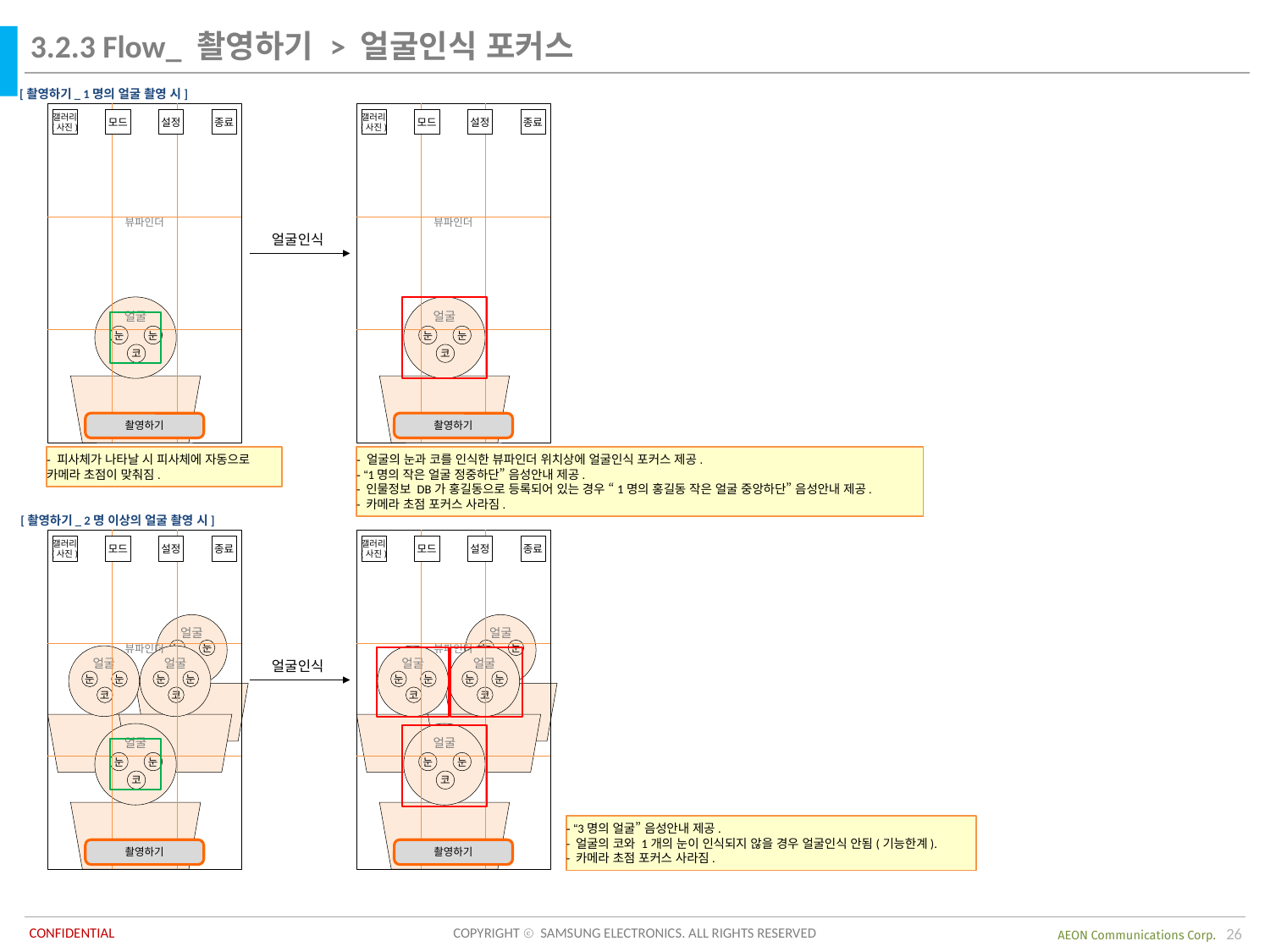

3.2.3 Flow_ 촬영하기 > 얼굴인식 포커스
[촬영하기_ 1명의 얼굴 촬영 시]
뷰파인더

갤러리
(사진)
모드
설정
종료
촬영하기
뷰파인더

갤러리
(사진)
모드
설정
종료
촬영하기
얼굴인식

얼굴
눈
눈
코

얼굴
눈
눈
코

- 피사체가 나타날 시 피사체에 자동으로 카메라 초점이 맞춰짐.
- 얼굴의 눈과 코를 인식한 뷰파인더 위치상에 얼굴인식 포커스 제공.
- “1명의 작은 얼굴 정중하단” 음성안내 제공.
- 인물정보 DB가 홍길동으로 등록되어 있는 경우 “1명의 홍길동 작은 얼굴 중앙하단” 음성안내 제공.
- 카메라 초점 포커스 사라짐.
[촬영하기_ 2명 이상의 얼굴 촬영 시]
뷰파인더

갤러리
(사진)
모드
설정
종료
촬영하기
뷰파인더

갤러리
(사진)
모드
설정
종료
촬영하기
얼굴
눈
눈
코

얼굴
눈
눈
코

얼굴
눈
눈
코

얼굴
눈
눈
코

얼굴
눈
눈
코

얼굴
눈
눈
코

얼굴인식
얼굴
눈
눈
코

얼굴
눈
눈
코

- “3명의 얼굴” 음성안내 제공.
- 얼굴의 코와 1개의 눈이 인식되지 않을 경우 얼굴인식 안됨(기능한계).
- 카메라 초점 포커스 사라짐.

26